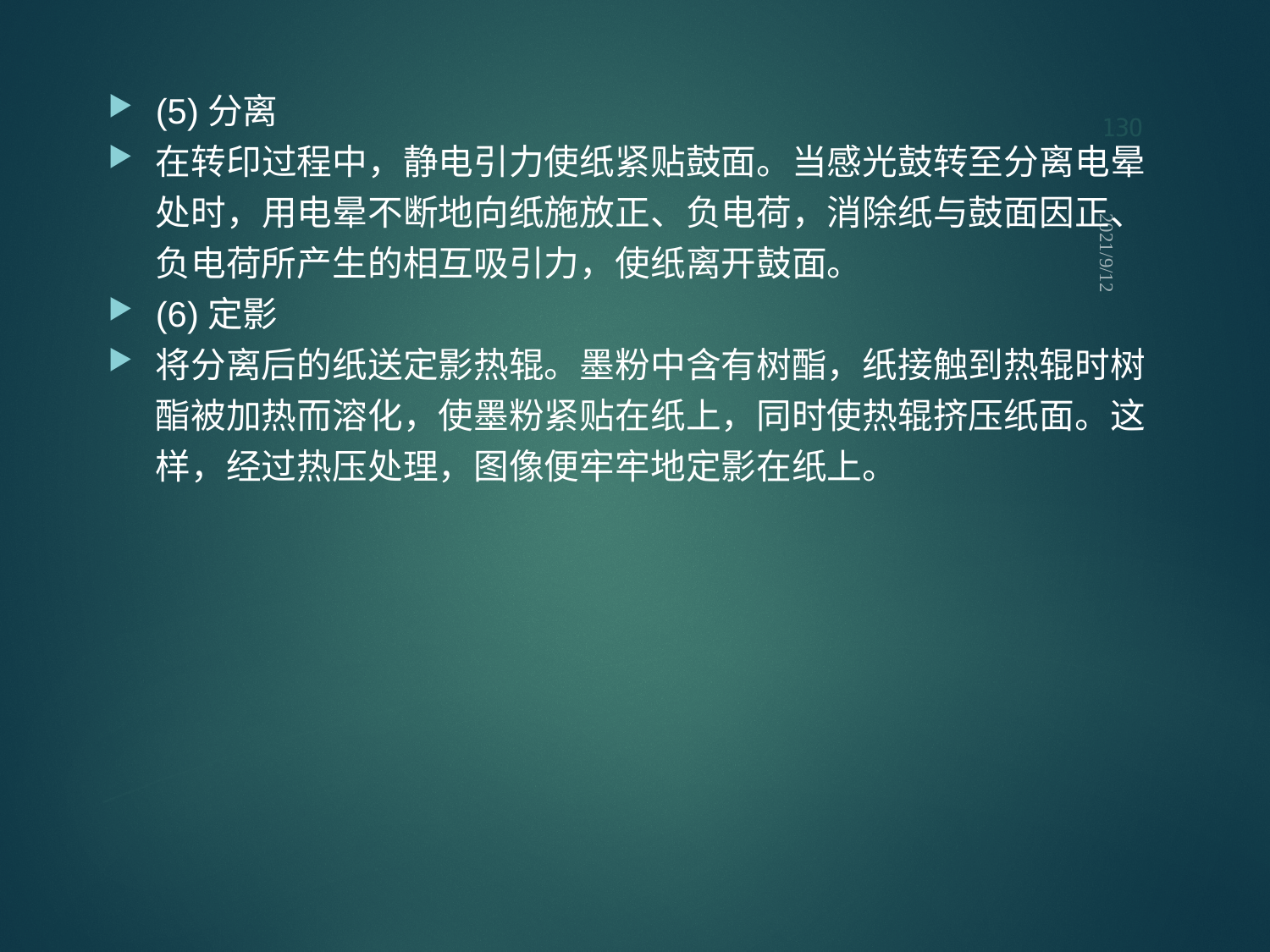

130
(5)分离
在转印过程中，静电引力使纸紧贴鼓面。当感光鼓转至分离电晕处时，用电晕不断地向纸施放正、负电荷，消除纸与鼓面因正、负电荷所产生的相互吸引力，使纸离开鼓面。
(6)定影
将分离后的纸送定影热辊。墨粉中含有树酯，纸接触到热辊时树酯被加热而溶化，使墨粉紧贴在纸上，同时使热辊挤压纸面。这样，经过热压处理，图像便牢牢地定影在纸上。
2021/9/12